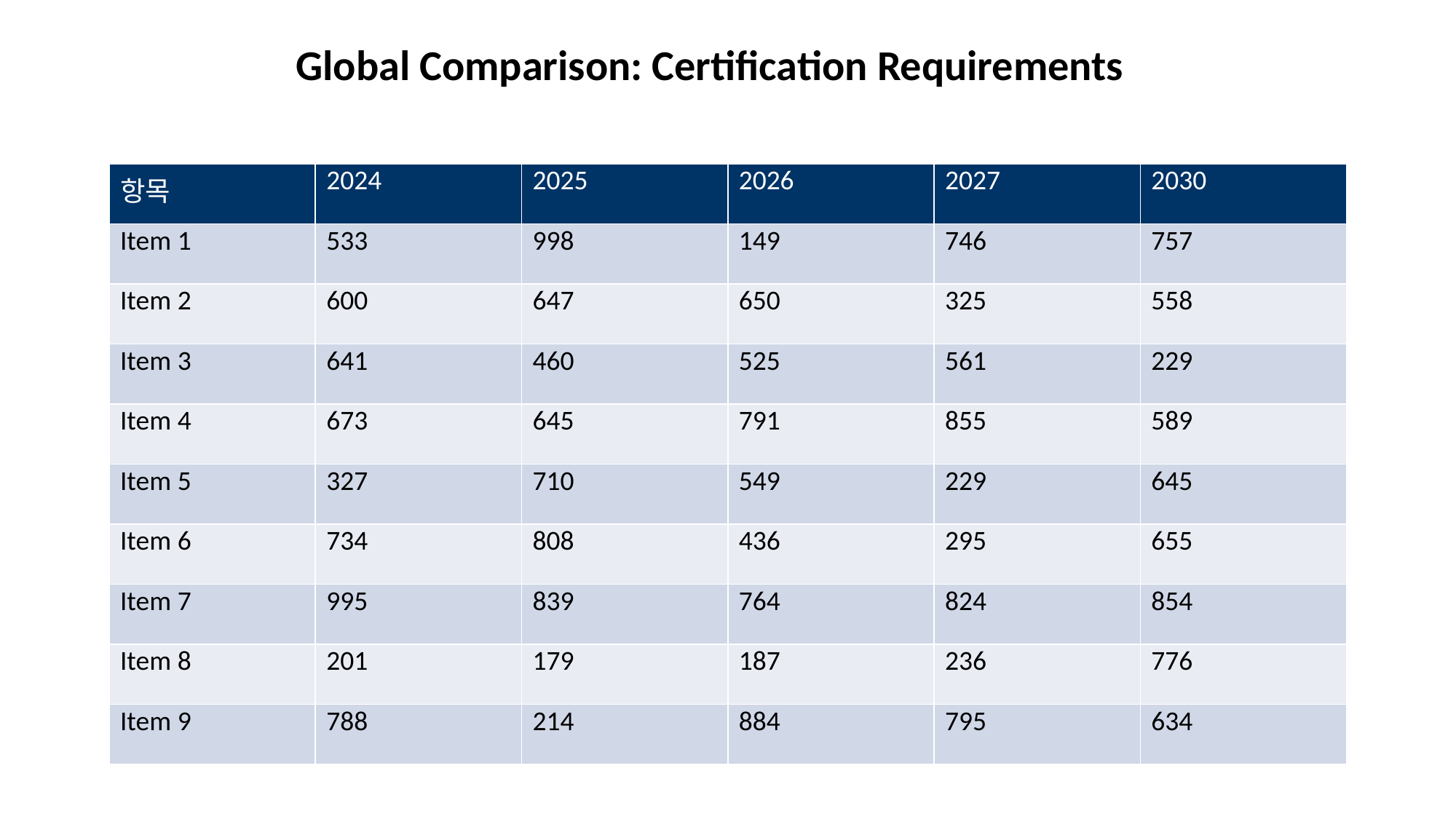

Global Comparison: Certification Requirements
#
| 항목 | 2024 | 2025 | 2026 | 2027 | 2030 |
| --- | --- | --- | --- | --- | --- |
| Item 1 | 533 | 998 | 149 | 746 | 757 |
| Item 2 | 600 | 647 | 650 | 325 | 558 |
| Item 3 | 641 | 460 | 525 | 561 | 229 |
| Item 4 | 673 | 645 | 791 | 855 | 589 |
| Item 5 | 327 | 710 | 549 | 229 | 645 |
| Item 6 | 734 | 808 | 436 | 295 | 655 |
| Item 7 | 995 | 839 | 764 | 824 | 854 |
| Item 8 | 201 | 179 | 187 | 236 | 776 |
| Item 9 | 788 | 214 | 884 | 795 | 634 |